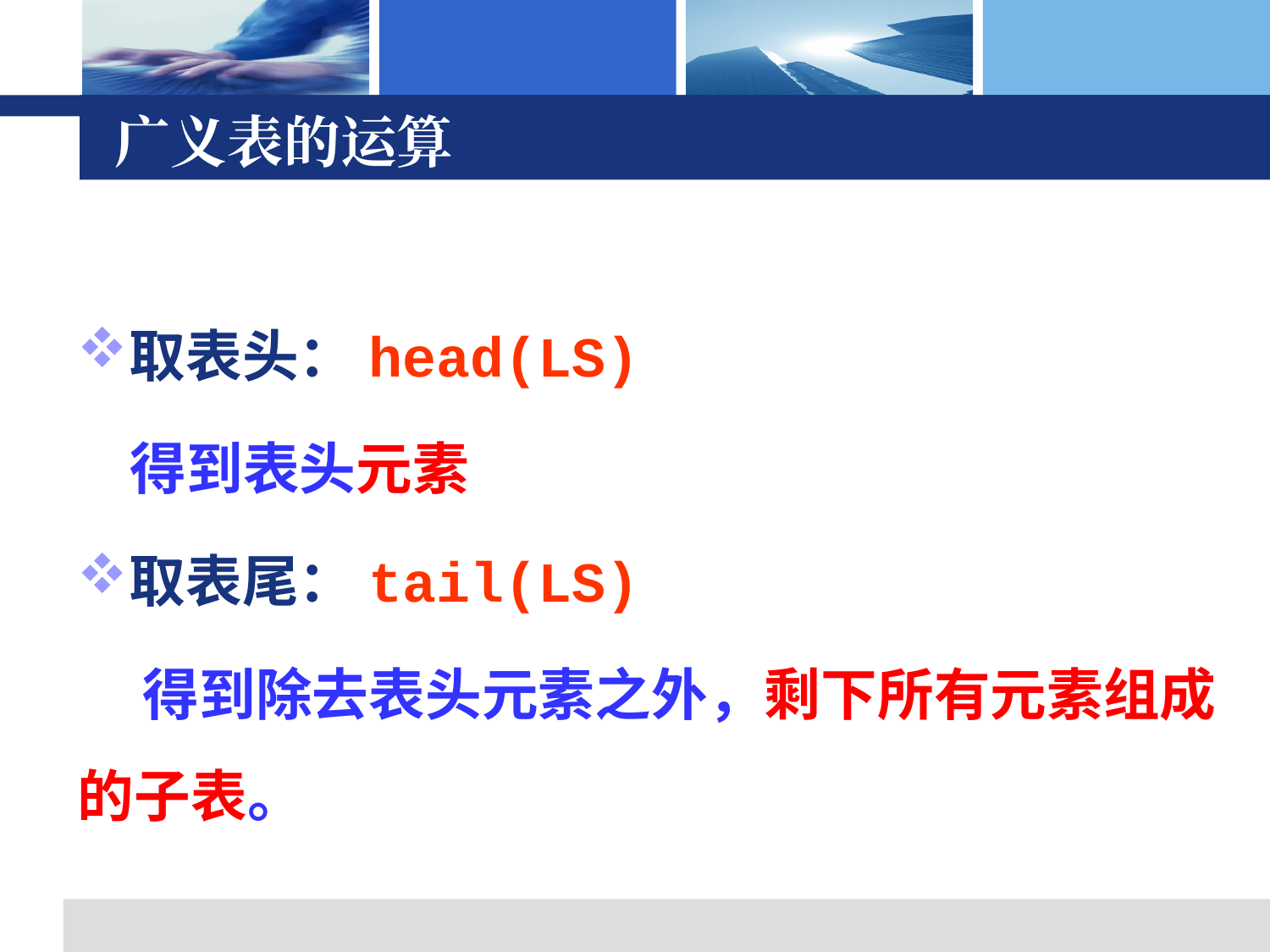

# 广义表的运算
取表头：head(LS)
   得到表头元素
取表尾：tail(LS)
    得到除去表头元素之外，剩下所有元素组成的子表。